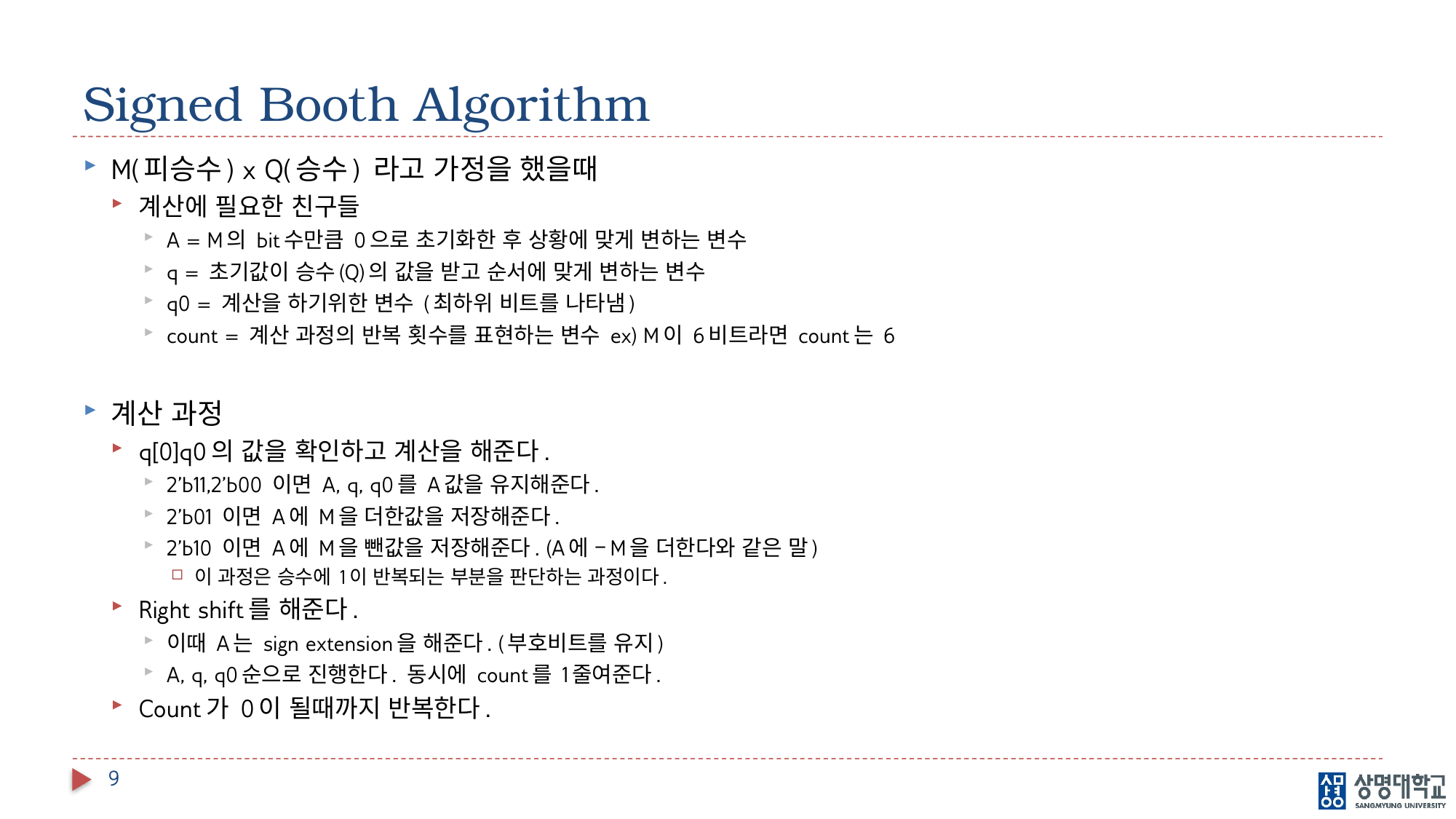

# Signed Booth Algorithm

M(피승수) x Q(승수) 라고 가정을 했을때
계산에 필요한 친구들
A = M의 bit수만큼 0으로 초기화한 후 상황에 맞게 변하는 변수
q = 초기값이 승수(Q)의 값을 받고 순서에 맞게 변하는 변수
q0 = 계산을 하기위한 변수 (최하위 비트를 나타냄)
count = 계산 과정의 반복 횟수를 표현하는 변수 ex) M이 6비트라면 count는 6

계산 과정
q[0]q0의 값을 확인하고 계산을 해준다.
2’b11,2’b00 이면 A, q, q0를 A값을 유지해준다.
2’b01 이면 A에 M을 더한값을 저장해준다.
2’b10 이면 A에 M을 뺀값을 저장해준다. (A에 –M을 더한다와 같은 말)
이 과정은 승수에 1이 반복되는 부분을 판단하는 과정이다.
Right shift를 해준다.
이때 A는 sign extension을 해준다. (부호비트를 유지)
A, q, q0순으로 진행한다. 동시에 count를 1줄여준다.
Count가 0이 될때까지 반복한다.

9